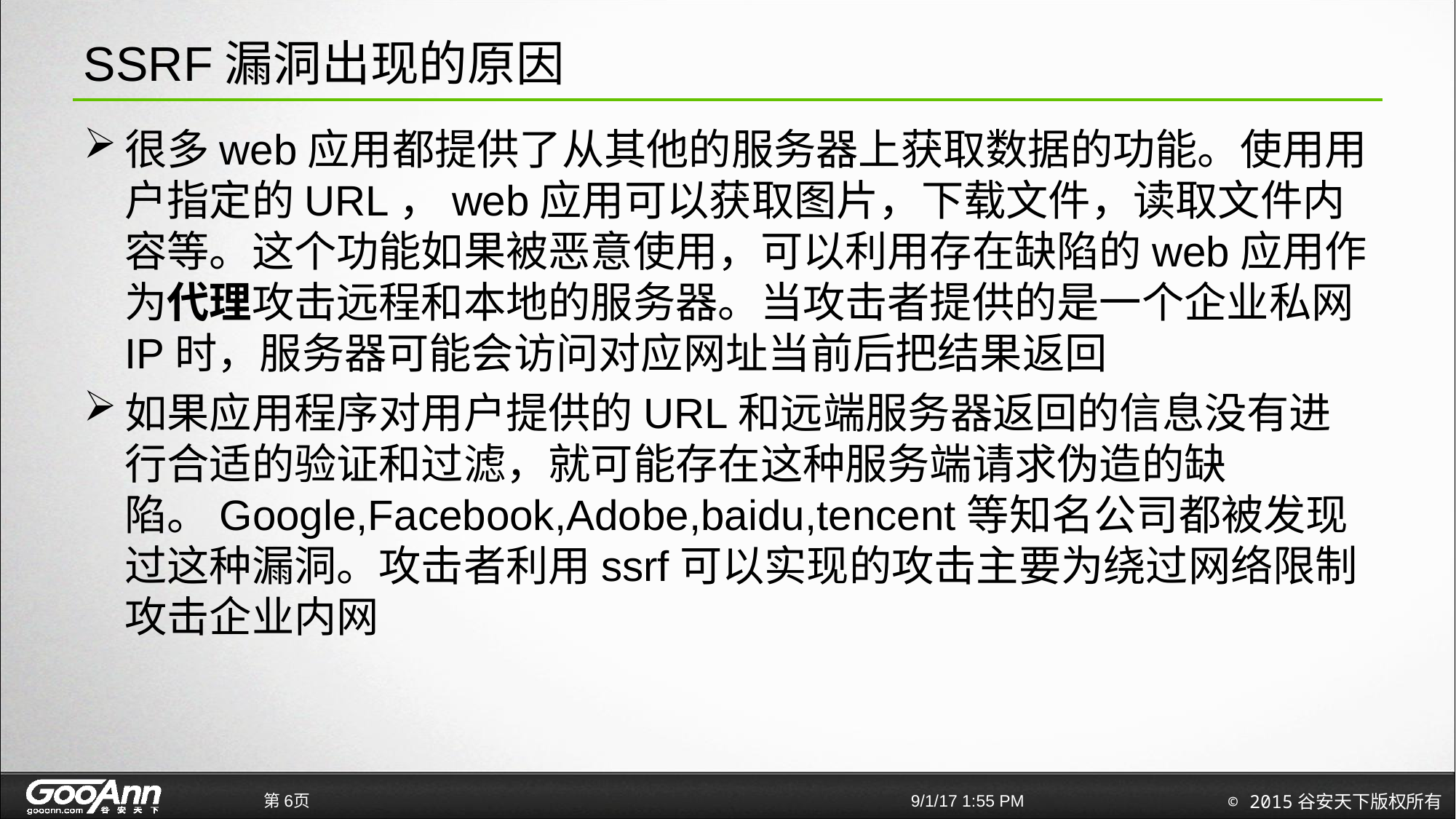

# SSRF漏洞出现的原因
很多web应用都提供了从其他的服务器上获取数据的功能。使用用户指定的URL，web应用可以获取图片，下载文件，读取文件内容等。这个功能如果被恶意使用，可以利用存在缺陷的web应用作为代理攻击远程和本地的服务器。当攻击者提供的是一个企业私网IP时，服务器可能会访问对应网址当前后把结果返回
如果应用程序对用户提供的URL和远端服务器返回的信息没有进行合适的验证和过滤，就可能存在这种服务端请求伪造的缺陷。Google,Facebook,Adobe,baidu,tencent等知名公司都被发现过这种漏洞。攻击者利用ssrf可以实现的攻击主要为绕过网络限制攻击企业内网